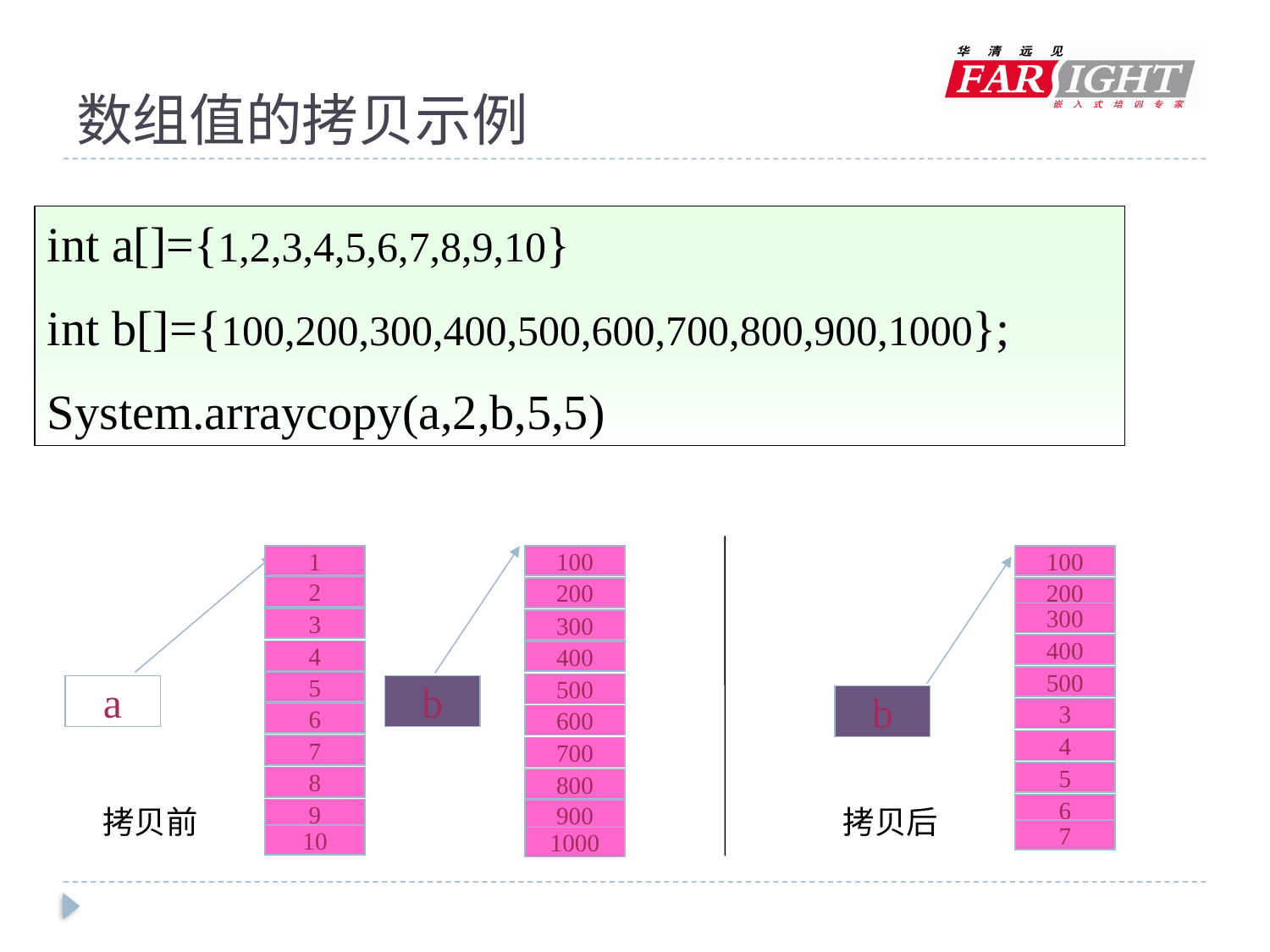

# 数组值的拷贝示例
int a[]={1,2,3,4,5,6,7,8,9,10}
int b[]={100,200,300,400,500,600,700,800,900,1000};
System.arraycopy(a,2,b,5,5)

1
2
3
4
5
6
7
8
9
10

100
200
300
400
500
600
700
800
900
1000
100

200
300
400
500
3
4
5
6
7
b

a
b
拷贝前
拷贝后